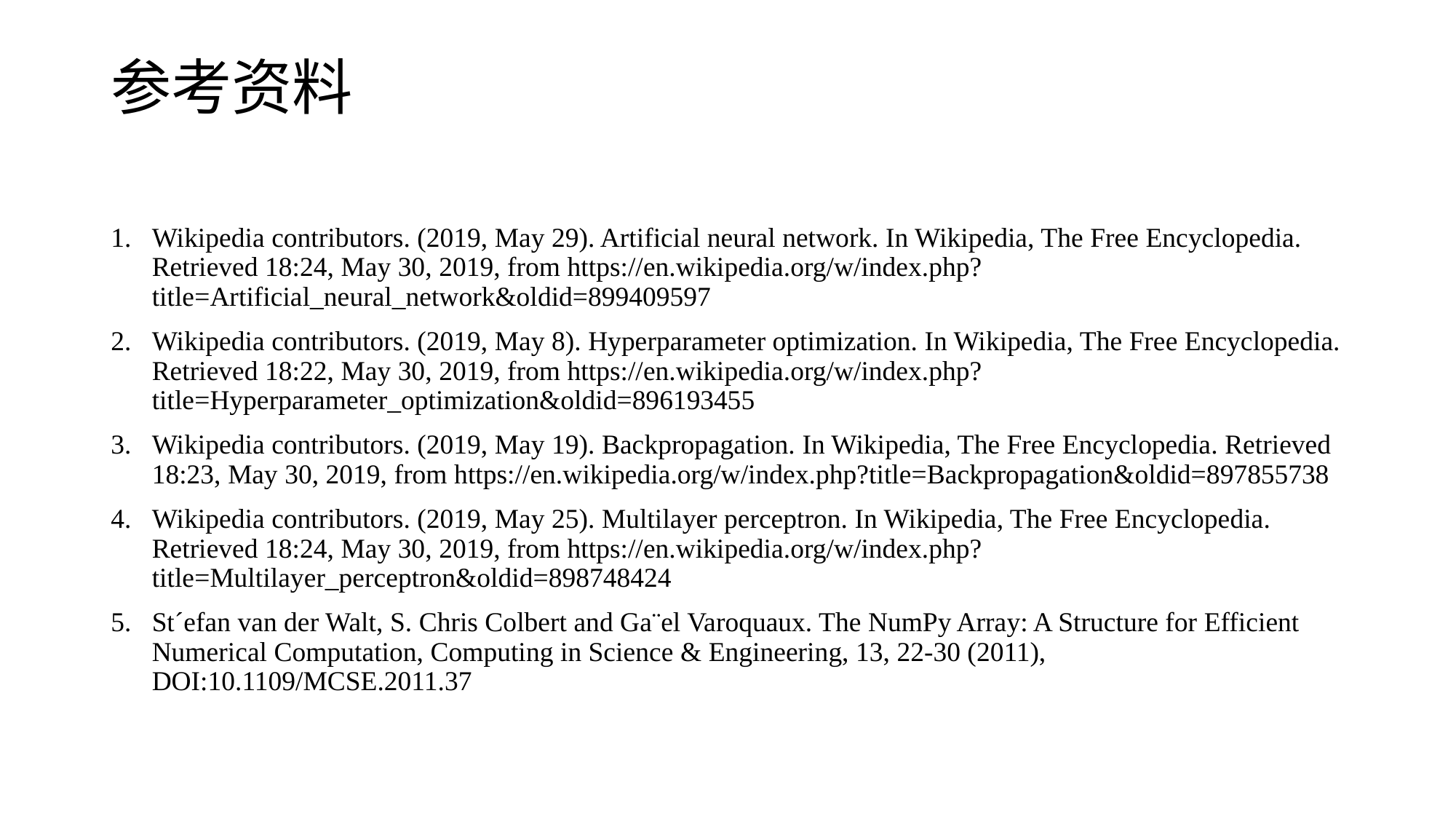

# 参考资料
Wikipedia contributors. (2019, May 29). Artificial neural network. In Wikipedia, The Free Encyclopedia. Retrieved 18:24, May 30, 2019, from https://en.wikipedia.org/w/index.php?title=Artificial_neural_network&oldid=899409597
Wikipedia contributors. (2019, May 8). Hyperparameter optimization. In Wikipedia, The Free Encyclopedia. Retrieved 18:22, May 30, 2019, from https://en.wikipedia.org/w/index.php?title=Hyperparameter_optimization&oldid=896193455
Wikipedia contributors. (2019, May 19). Backpropagation. In Wikipedia, The Free Encyclopedia. Retrieved 18:23, May 30, 2019, from https://en.wikipedia.org/w/index.php?title=Backpropagation&oldid=897855738
Wikipedia contributors. (2019, May 25). Multilayer perceptron. In Wikipedia, The Free Encyclopedia. Retrieved 18:24, May 30, 2019, from https://en.wikipedia.org/w/index.php?title=Multilayer_perceptron&oldid=898748424
St´efan van der Walt, S. Chris Colbert and Ga¨el Varoquaux. The NumPy Array: A Structure for Efficient Numerical Computation, Computing in Science & Engineering, 13, 22-30 (2011), DOI:10.1109/MCSE.2011.37